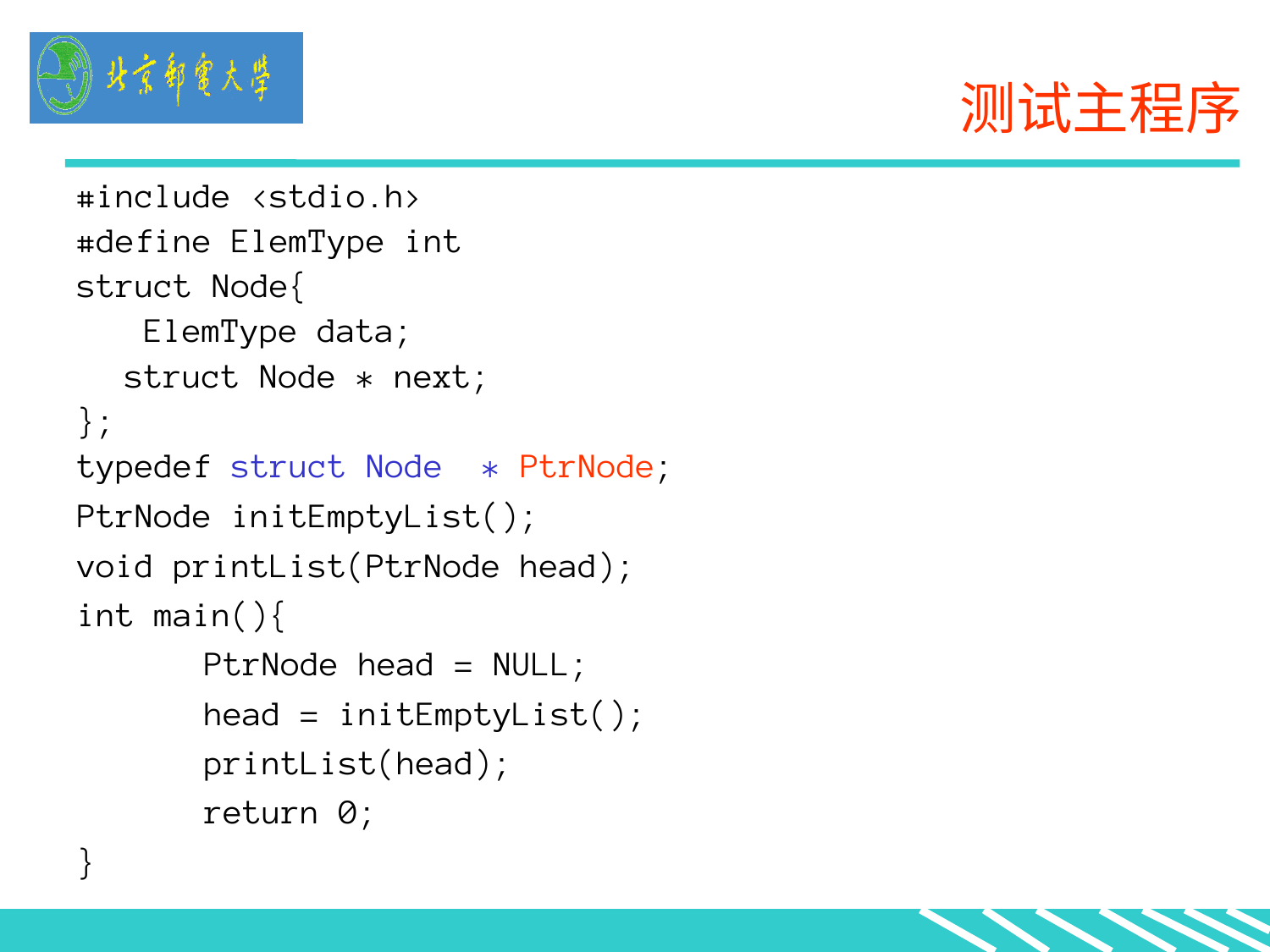

# 测试主程序
#include <stdio.h>
#define ElemType int
struct Node{
	 ElemType data;
	struct Node * next;
};
typedef struct Node  * PtrNode;
PtrNode initEmptyList();
void printList(PtrNode head);
int main(){
	PtrNode head = NULL;
	head = initEmptyList();
	printList(head);
	return 0;
}